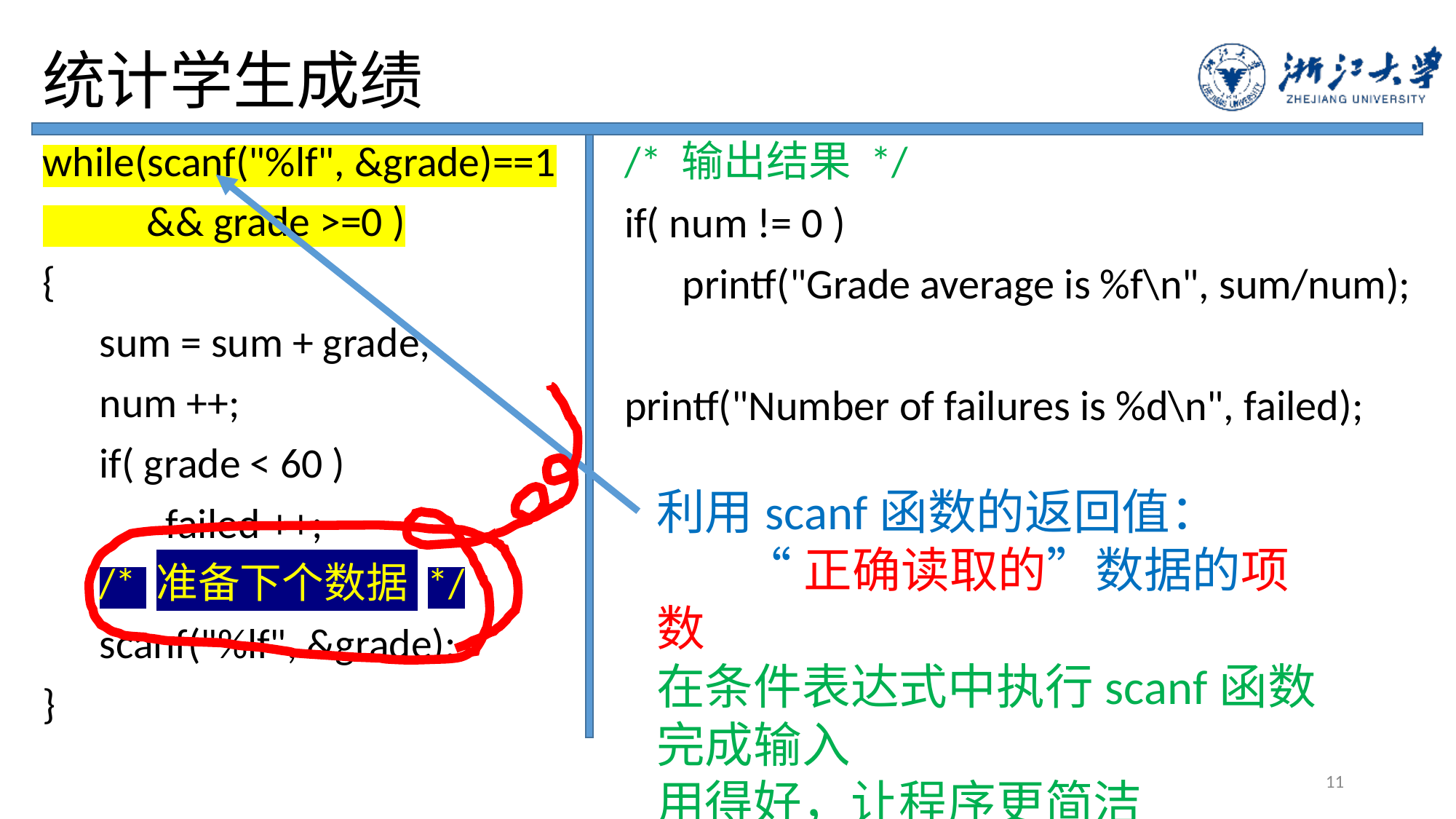

# 统计学生成绩
while(scanf("%lf", &grade)==1
           && grade >=0 )
{
      sum = sum + grade;
      num ++;
      if( grade < 60 )
             failed ++;
      /* 准备下个数据 */
      scanf("%lf", &grade);
}

/* 输出结果 */
if( num != 0 )
      printf("Grade average is %f\n", sum/num);

printf("Number of failures is %d\n", failed);

利用scanf函数的返回值：
        “正确读取的”数据的项数
在条件表达式中执行scanf函数完成输入
用得好，让程序更简洁

11